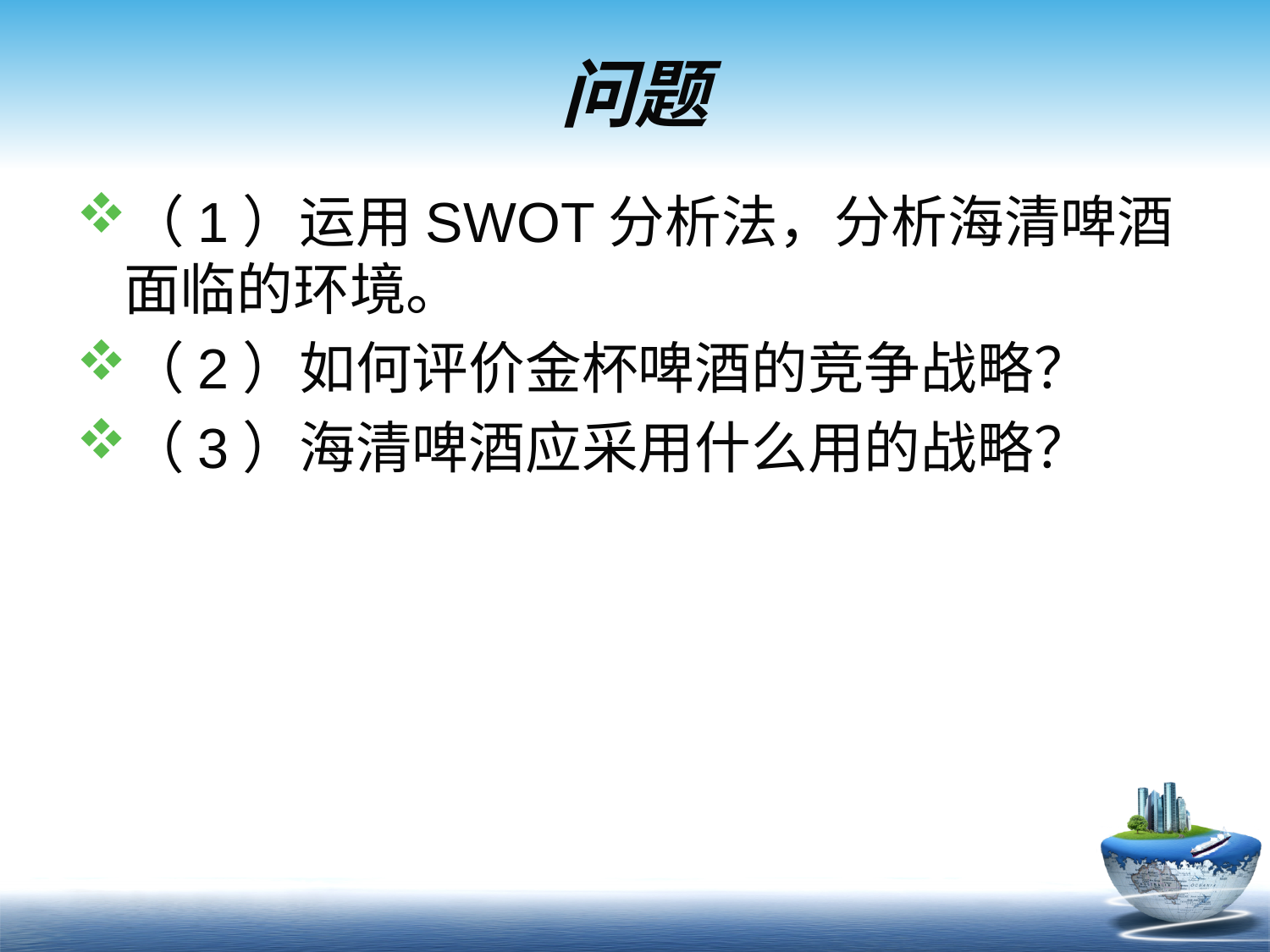

# 问题
（1）运用SWOT分析法，分析海清啤酒面临的环境。
（2）如何评价金杯啤酒的竞争战略？
（3）海清啤酒应采用什么用的战略？